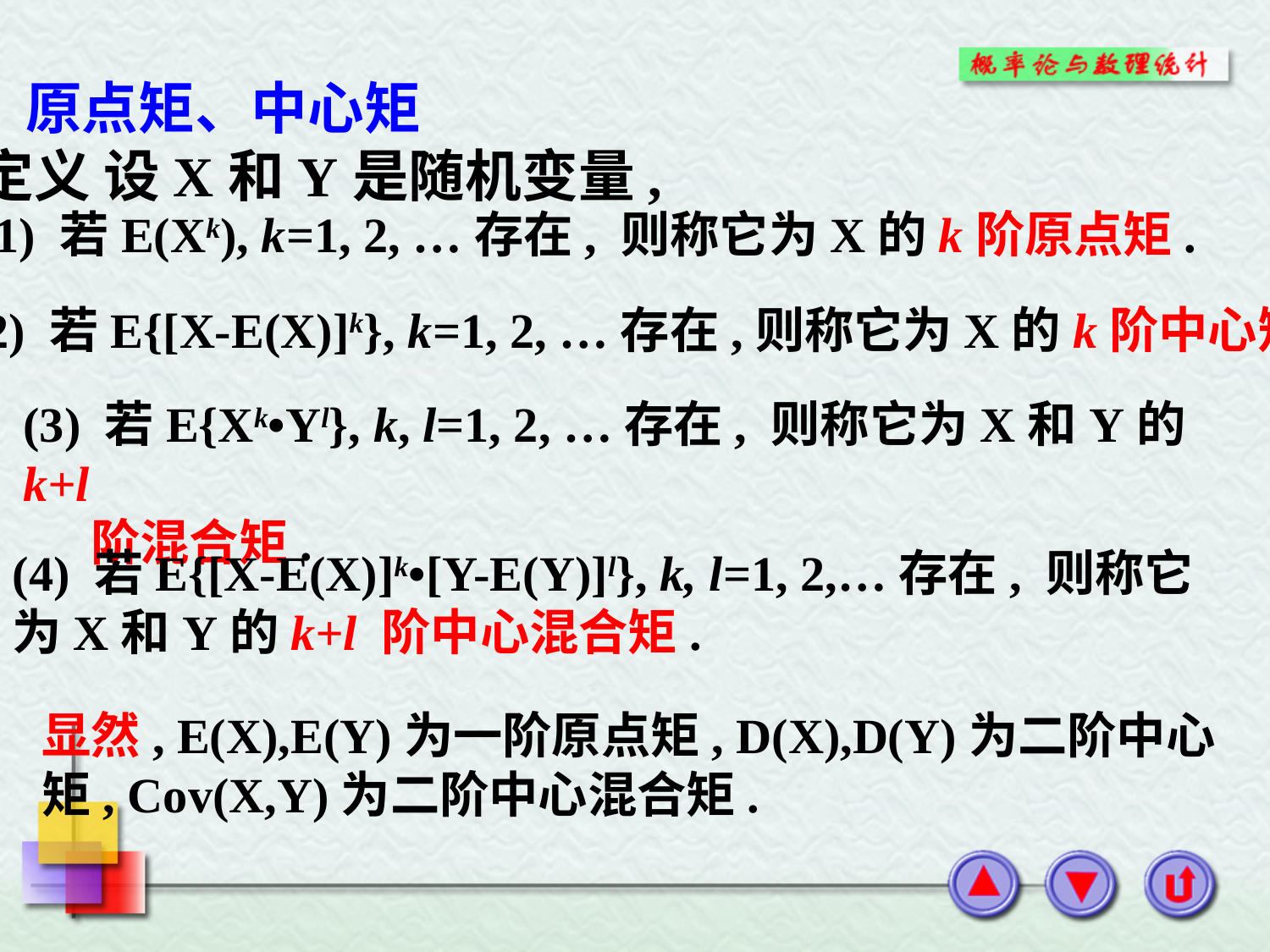

一、原点矩、中心矩
    定义 设X和Y是随机变量,
(1) 若E(Xk), k=1, 2, …存在, 则称它为X的k阶原点矩.
(2) 若E{[X-E(X)]k}, k=1, 2, …存在,则称它为X的k阶中心矩.
(3) 若E{Xk•Yl}, k, l=1, 2, …存在, 则称它为X和Y的k+l
     阶混合矩.
(4) 若E{[X-E(X)]k•[Y-E(Y)]l}, k, l=1, 2,…存在, 则称它为X和Y的k+l 阶中心混合矩.
显然, E(X),E(Y)为一阶原点矩, D(X),D(Y)为二阶中心矩, Cov(X,Y)为二阶中心混合矩.